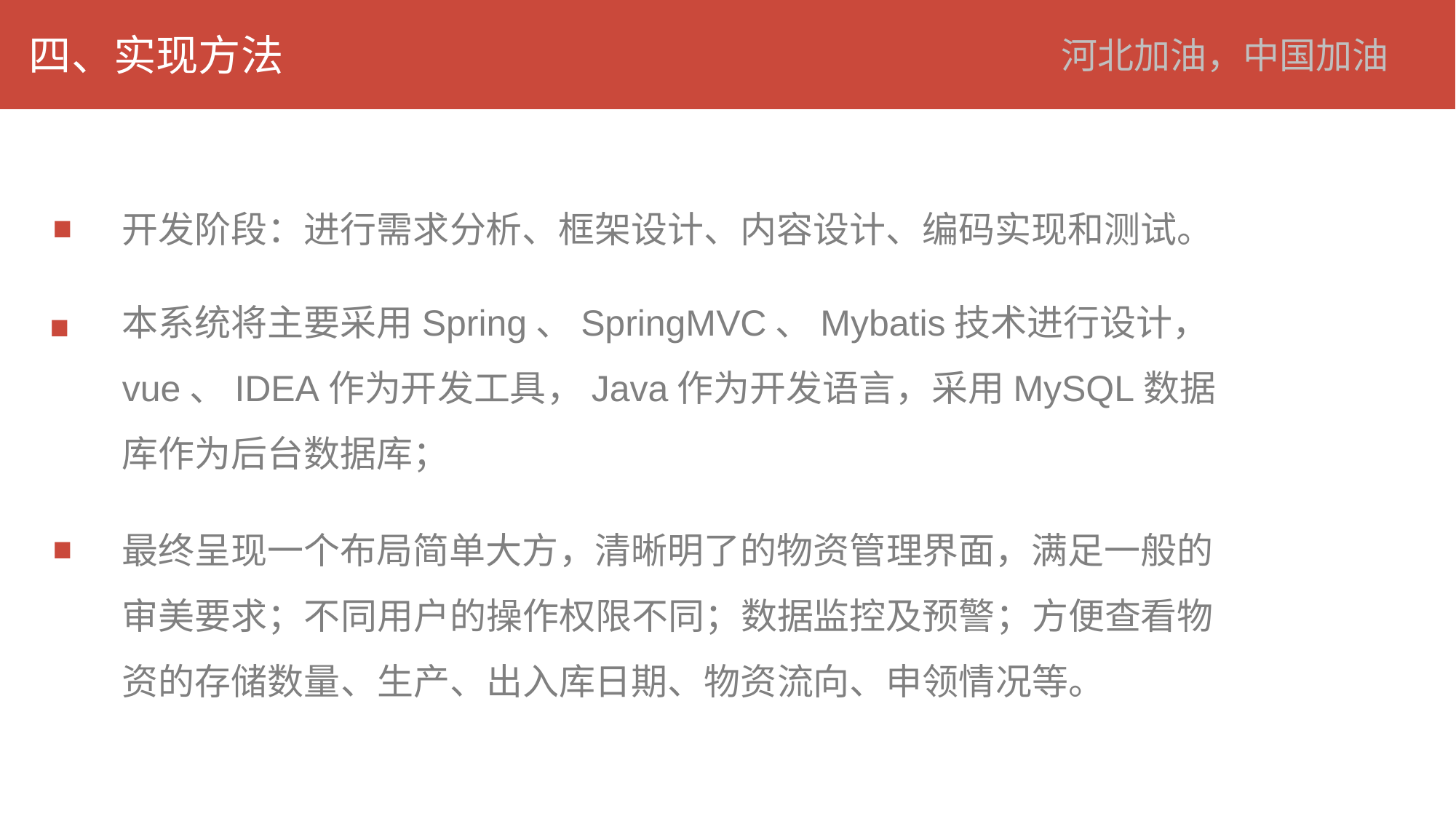

四、实现方法
河北加油，中国加油
.
开发阶段：进行需求分析、框架设计、内容设计、编码实现和测试。
.
本系统将主要采用Spring、SpringMVC、Mybatis技术进行设计，vue、IDEA作为开发工具，Java作为开发语言，采用MySQL数据库作为后台数据库；
.
最终呈现一个布局简单大方，清晰明了的物资管理界面，满足一般的审美要求；不同用户的操作权限不同；数据监控及预警；方便查看物资的存储数量、生产、出入库日期、物资流向、申领情况等。